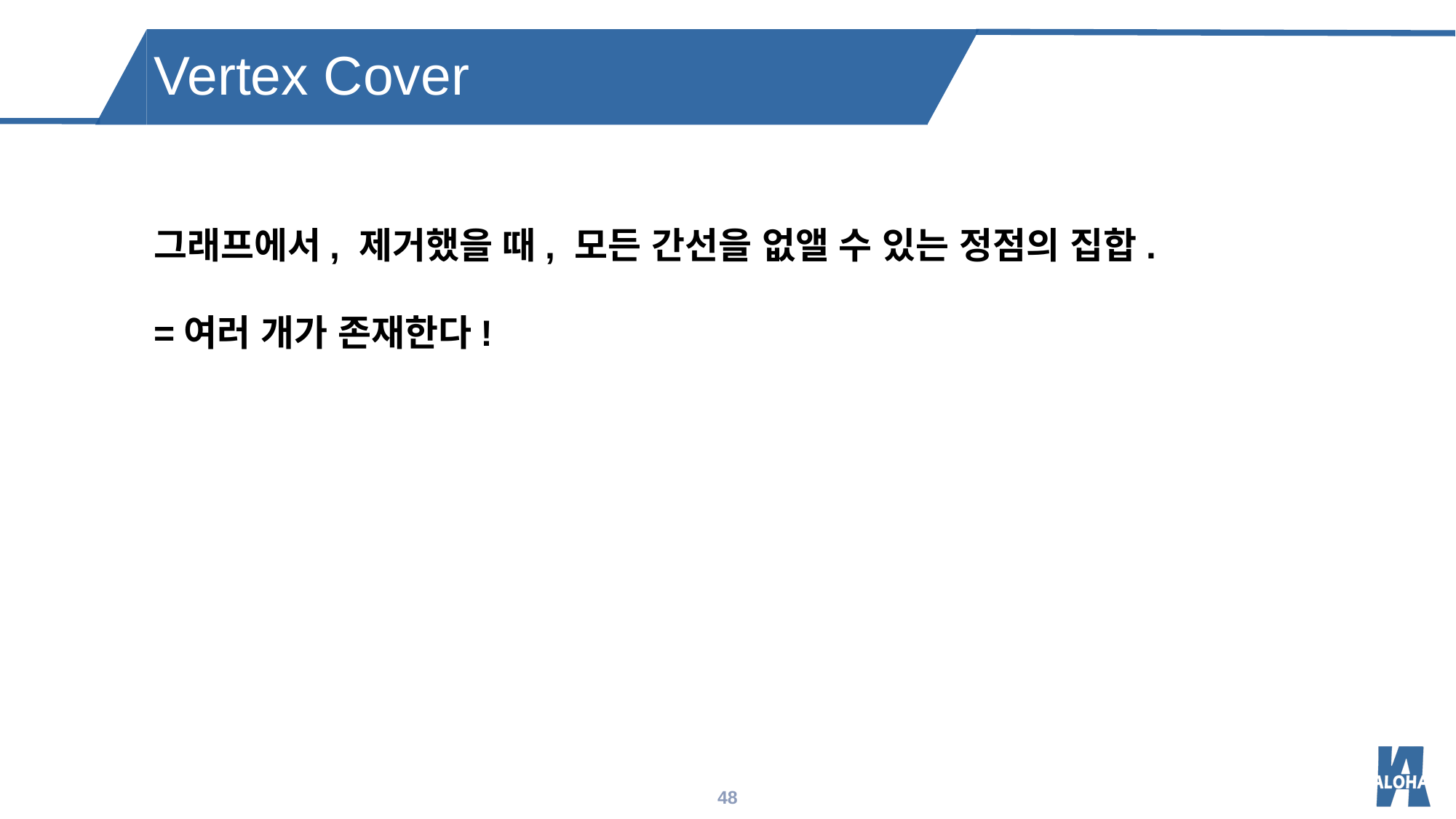

Vertex Cover
그래프에서, 제거했을 때, 모든 간선을 없앨 수 있는 정점의 집합.

=여러 개가 존재한다!
48